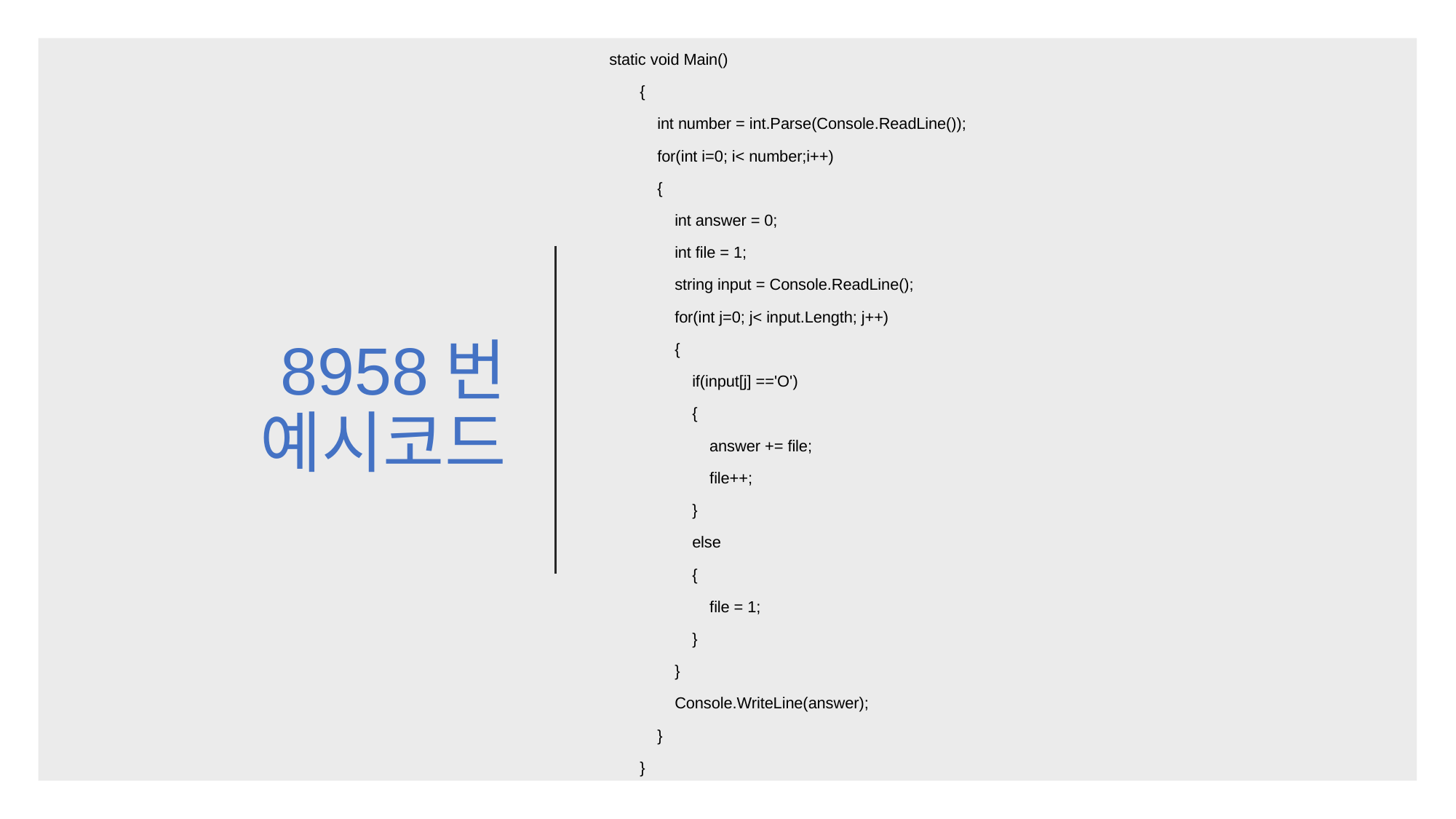

static void Main()
        {
            int number = int.Parse(Console.ReadLine());
            for(int i=0; i< number;i++)
            {
                int answer = 0;
                int file = 1;
                string input = Console.ReadLine();
                for(int j=0; j< input.Length; j++)
                {
                    if(input[j] =='O')
                    {
                        answer += file;
                        file++;
                    }
                    else
                    {
                        file = 1;
                    }
                }
                Console.WriteLine(answer);
            }
        }

# 8958번 예시코드